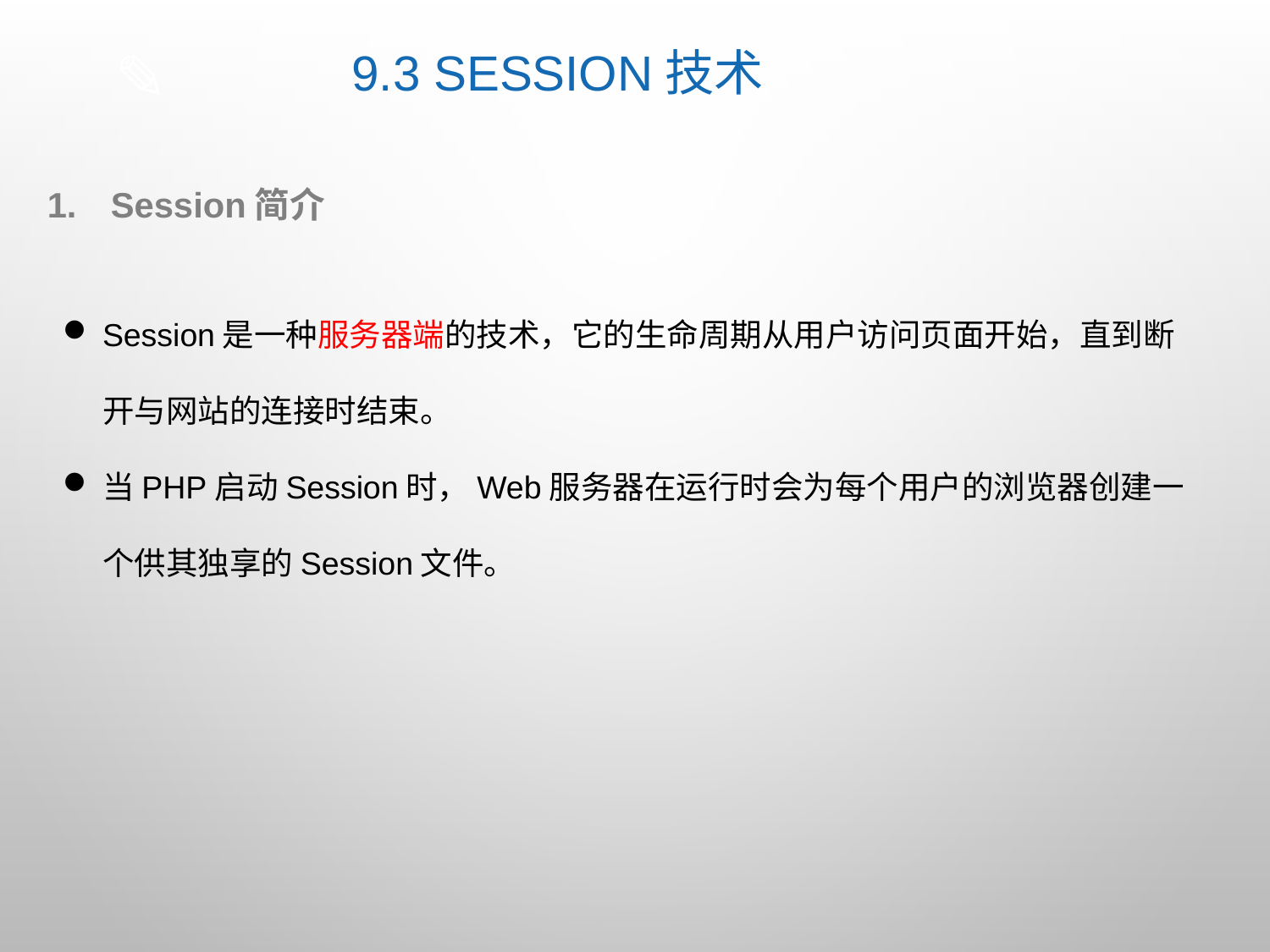

# 9.3 Session技术
Session简介
Session是一种服务器端的技术，它的生命周期从用户访问页面开始，直到断开与网站的连接时结束。
当PHP启动Session时，Web服务器在运行时会为每个用户的浏览器创建一个供其独享的Session文件。